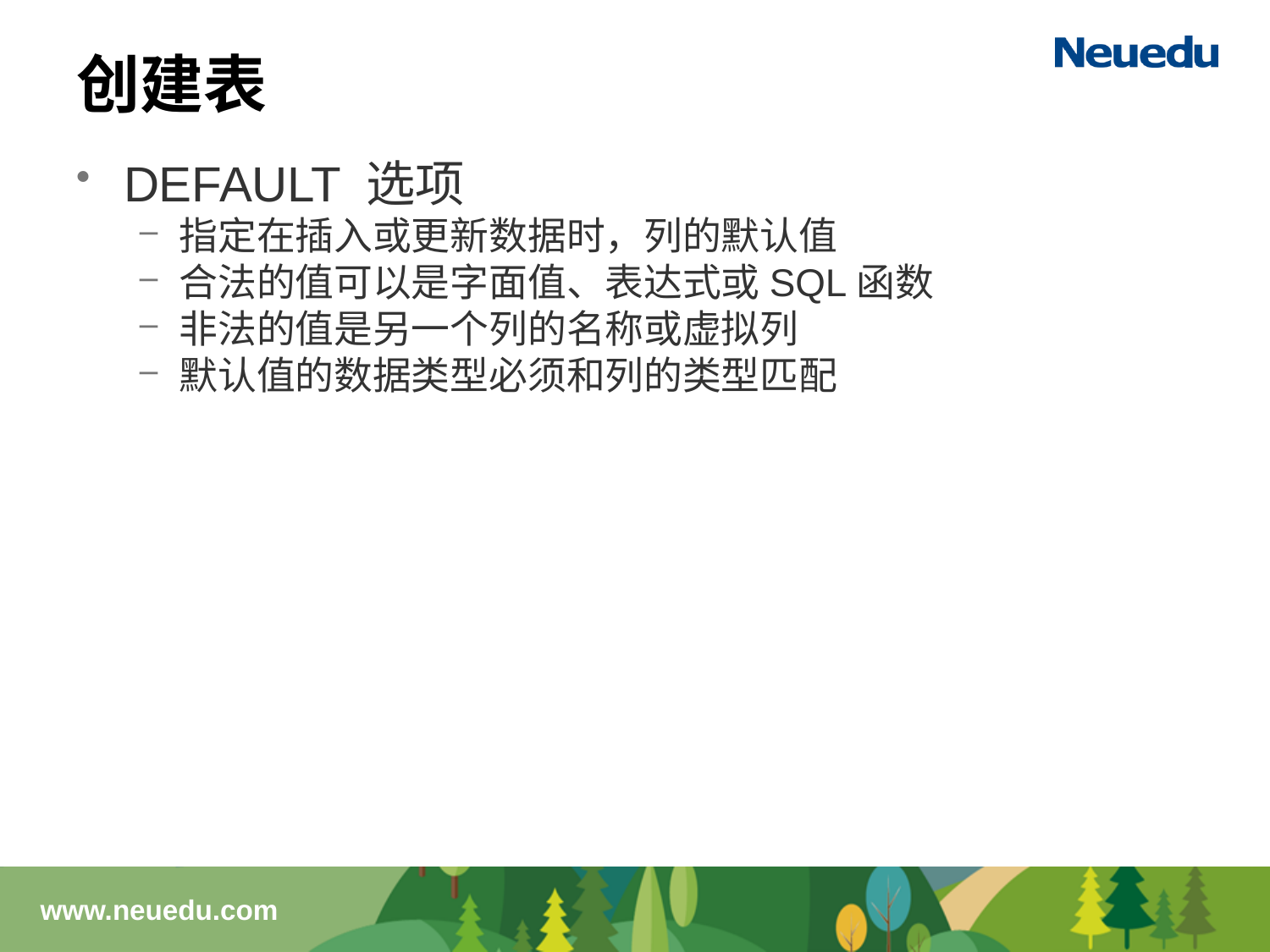

# 创建表
DEFAULT 选项
指定在插入或更新数据时，列的默认值
合法的值可以是字面值、表达式或SQL函数
非法的值是另一个列的名称或虚拟列
默认值的数据类型必须和列的类型匹配